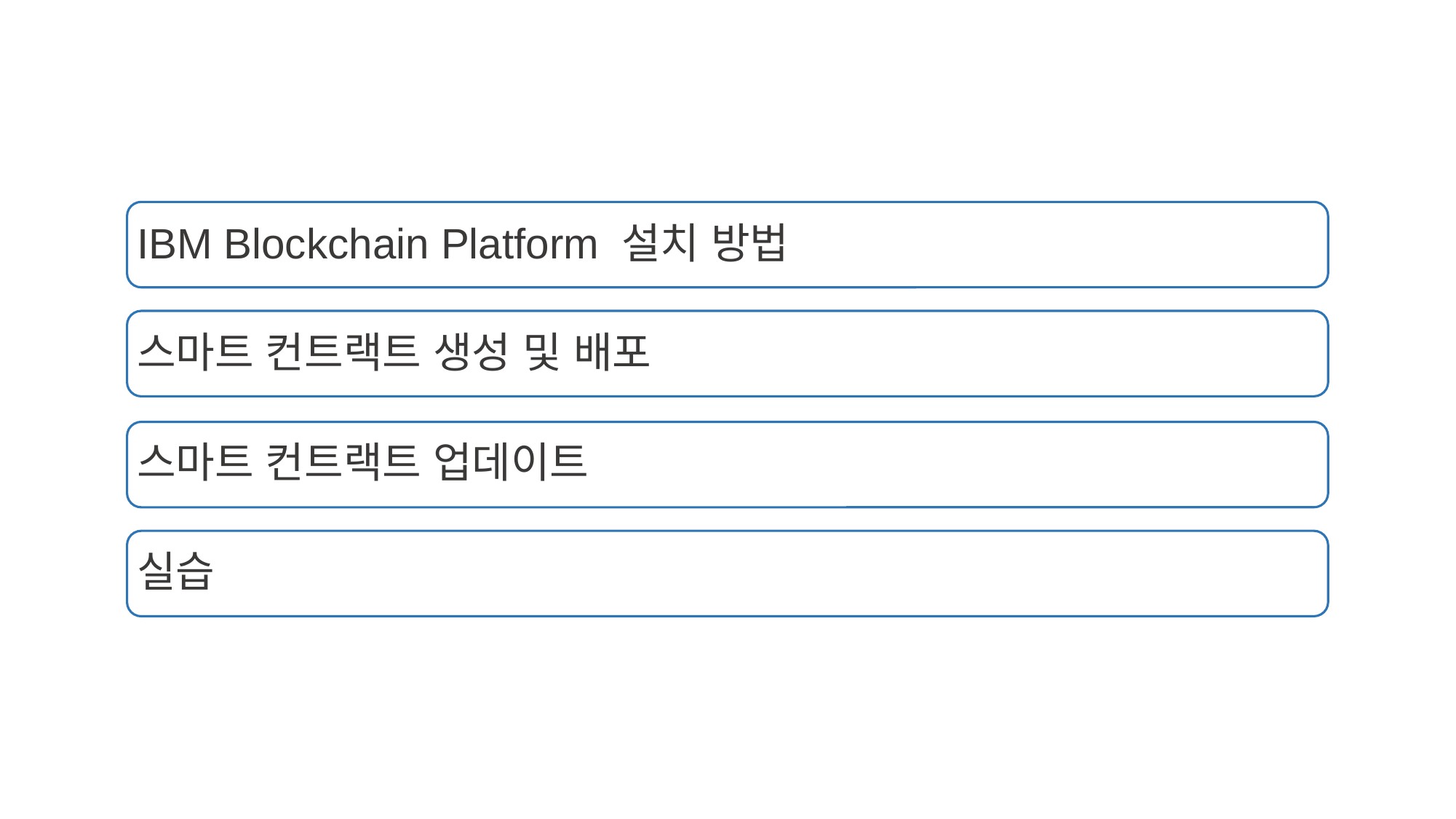

IBM Blockchain Platform 설치 방법
스마트 컨트랙트 생성 및 배포
스마트 컨트랙트 업데이트
실습